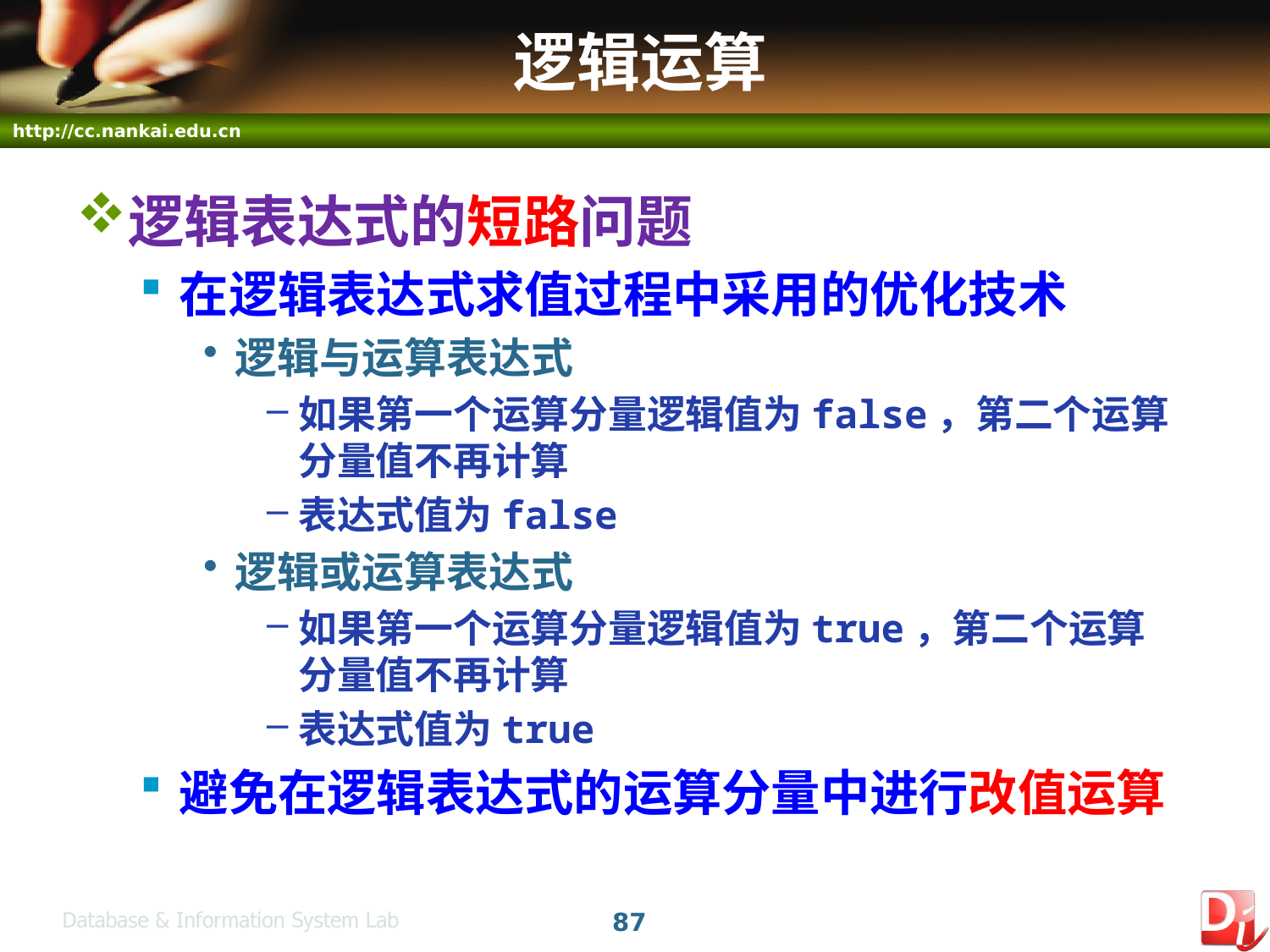

# 逻辑运算
逻辑表达式的短路问题
在逻辑表达式求值过程中采用的优化技术
逻辑与运算表达式
如果第一个运算分量逻辑值为false，第二个运算分量值不再计算
表达式值为false
逻辑或运算表达式
如果第一个运算分量逻辑值为true，第二个运算分量值不再计算
表达式值为true
避免在逻辑表达式的运算分量中进行改值运算
87
Database & Information System Lab